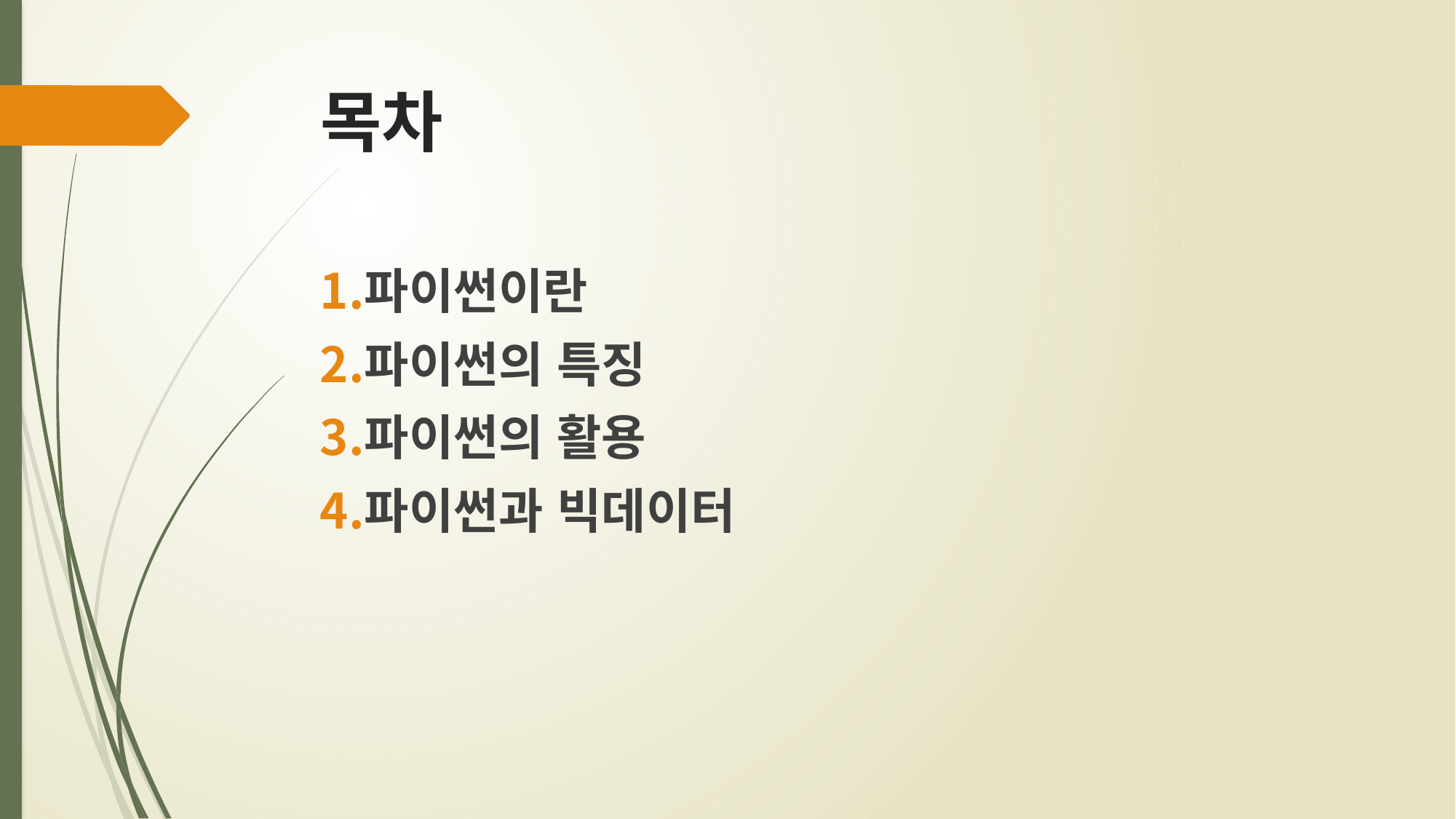

# 목차
파이썬이란
파이썬의 특징
파이썬의 활용
파이썬과 빅데이터